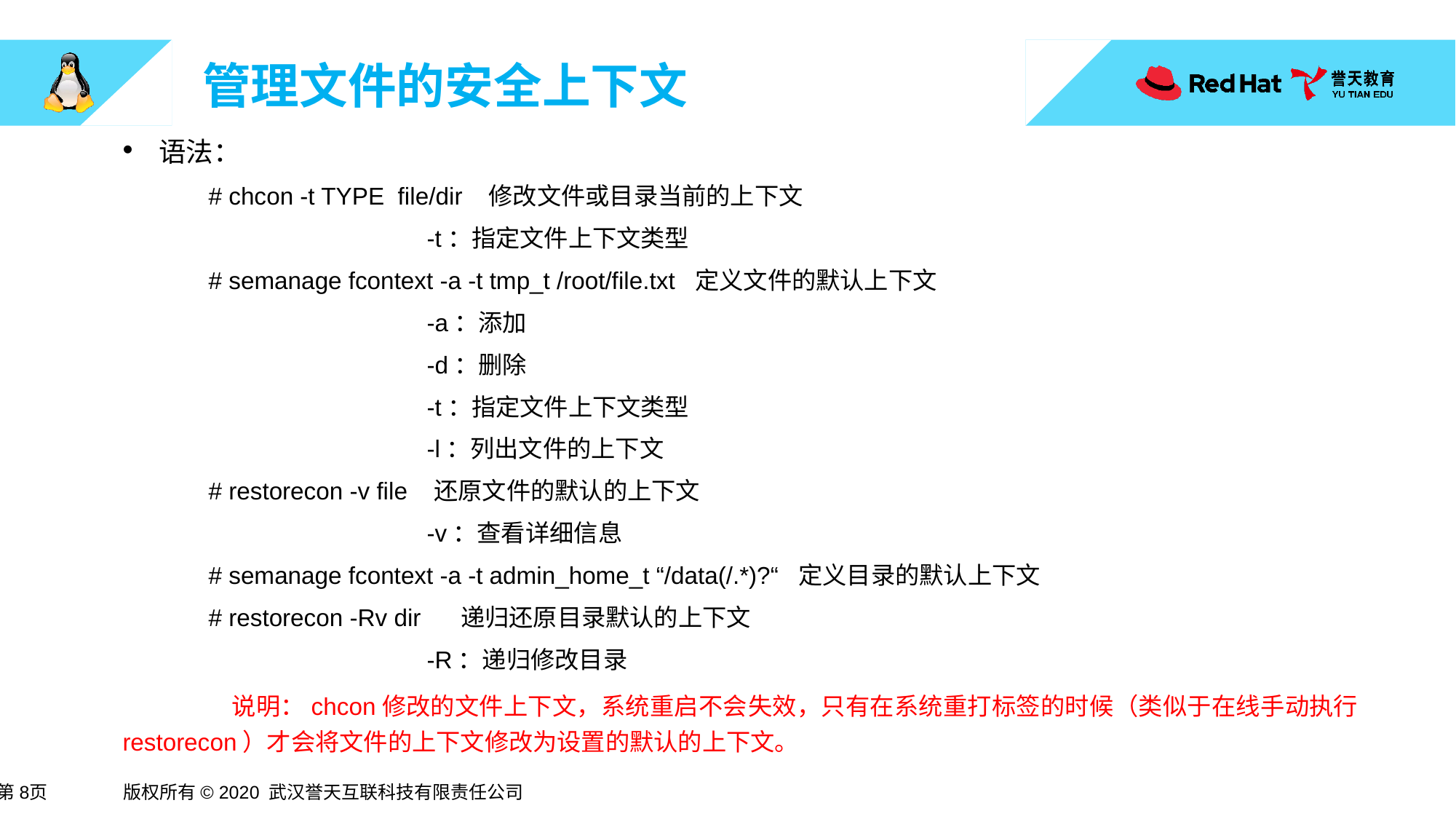

# 管理文件的安全上下文
语法：
# chcon -t TYPE  file/dir   修改文件或目录当前的上下文
		-t：指定文件上下文类型
# semanage fcontext -a -t tmp_t /root/file.txt  定义文件的默认上下文
		-a：添加
		-d：删除
		-t：指定文件上下文类型
		-l：列出文件的上下文
# restorecon -v file   还原文件的默认的上下文
		-v：查看详细信息
# semanage fcontext -a -t admin_home_t “/data(/.*)?“  定义目录的默认上下文
# restorecon -Rv dir     递归还原目录默认的上下文
		-R：递归修改目录
	说明：chcon修改的文件上下文，系统重启不会失效，只有在系统重打标签的时候（类似于在线手动执行restorecon）才会将文件的上下文修改为设置的默认的上下文。